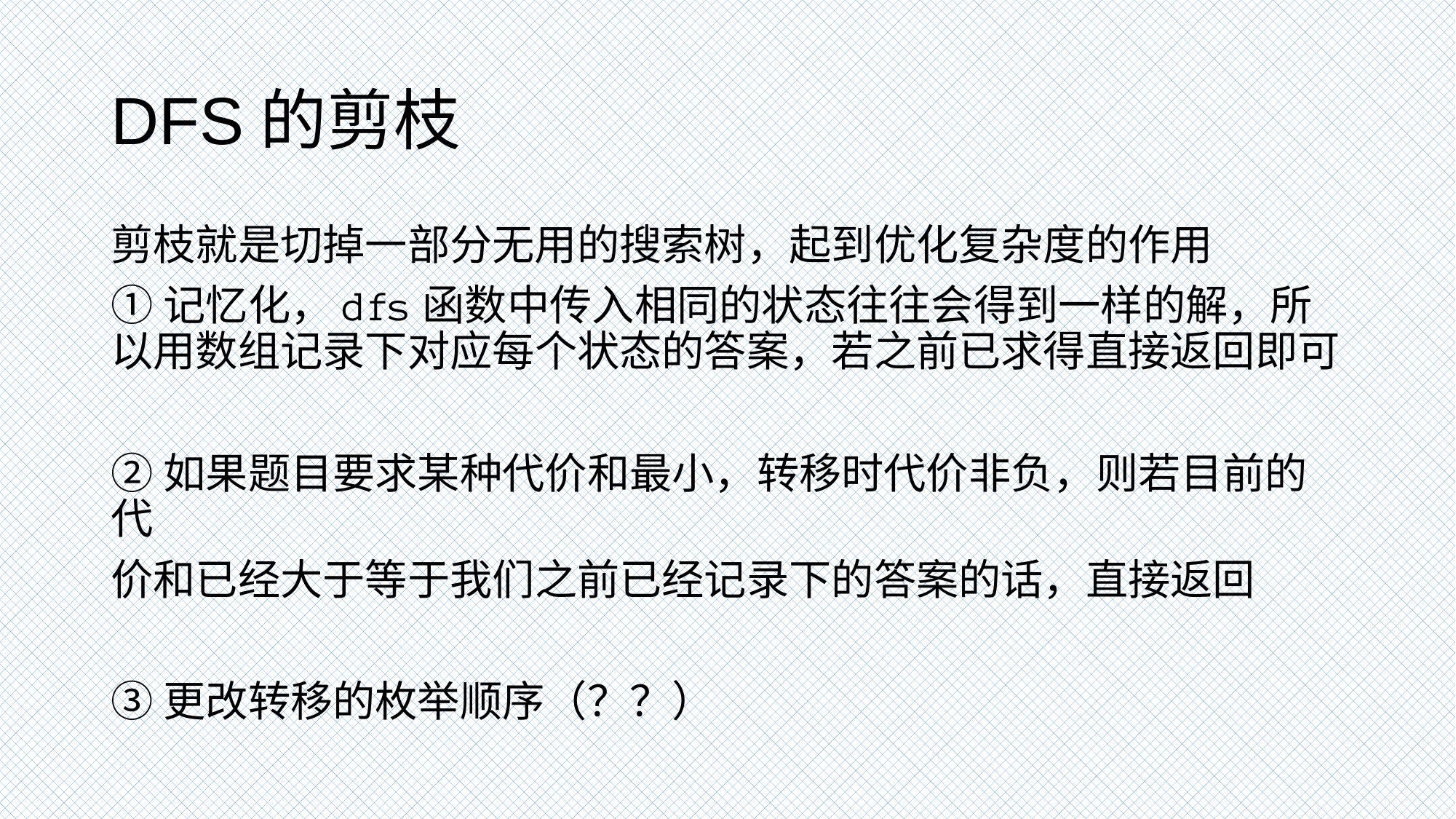

# DFS的剪枝
剪枝就是切掉一部分无用的搜索树，起到优化复杂度的作用
①记忆化，dfs函数中传入相同的状态往往会得到一样的解，所以用数组记录下对应每个状态的答案，若之前已求得直接返回即可

②如果题目要求某种代价和最小，转移时代价非负，则若目前的代
价和已经大于等于我们之前已经记录下的答案的话，直接返回

③更改转移的枚举顺序（？？）